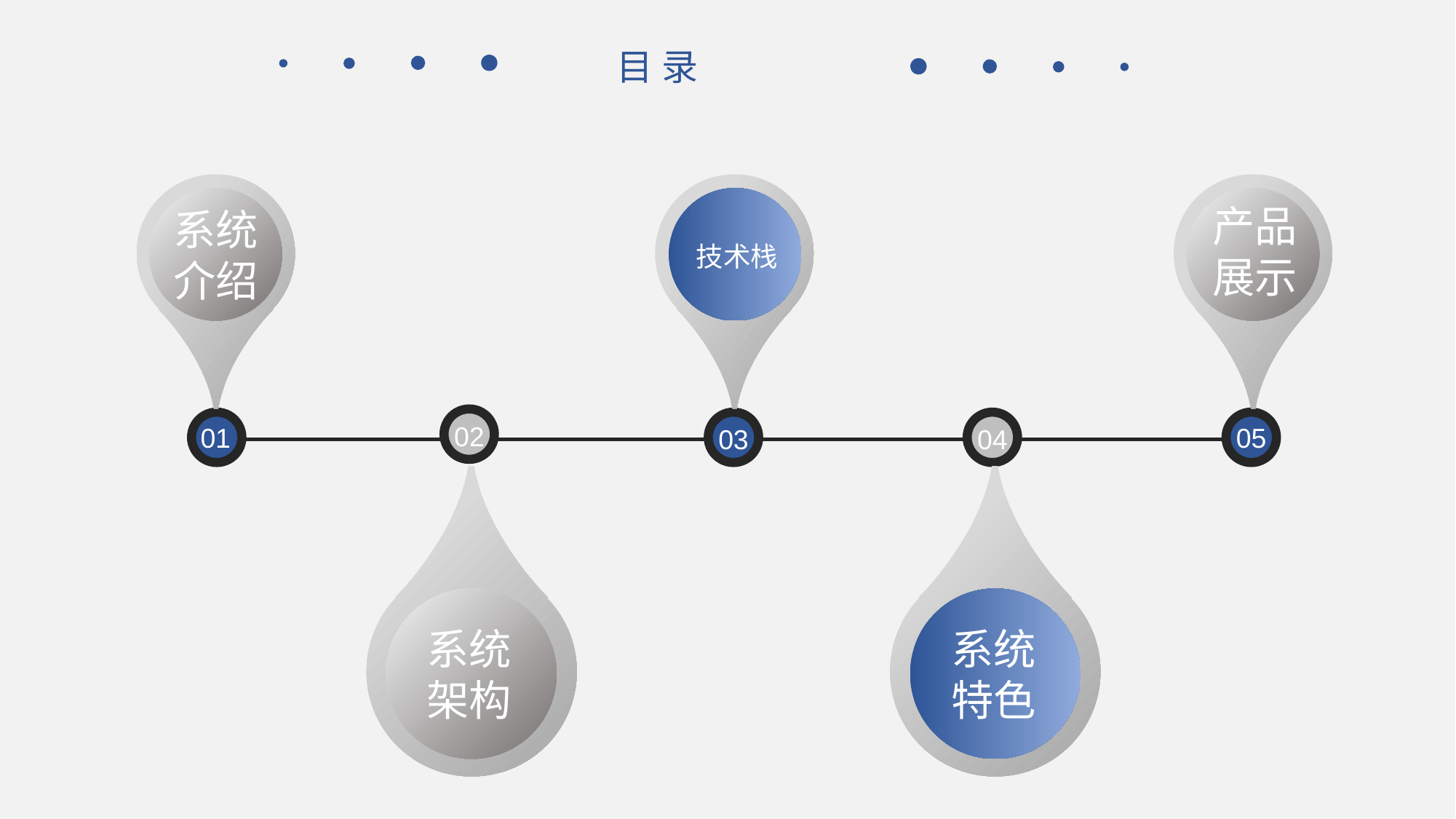

目录

系统
介绍

技术栈

产品
展示

02

01

03

04

05

系统
架构

系统
特色